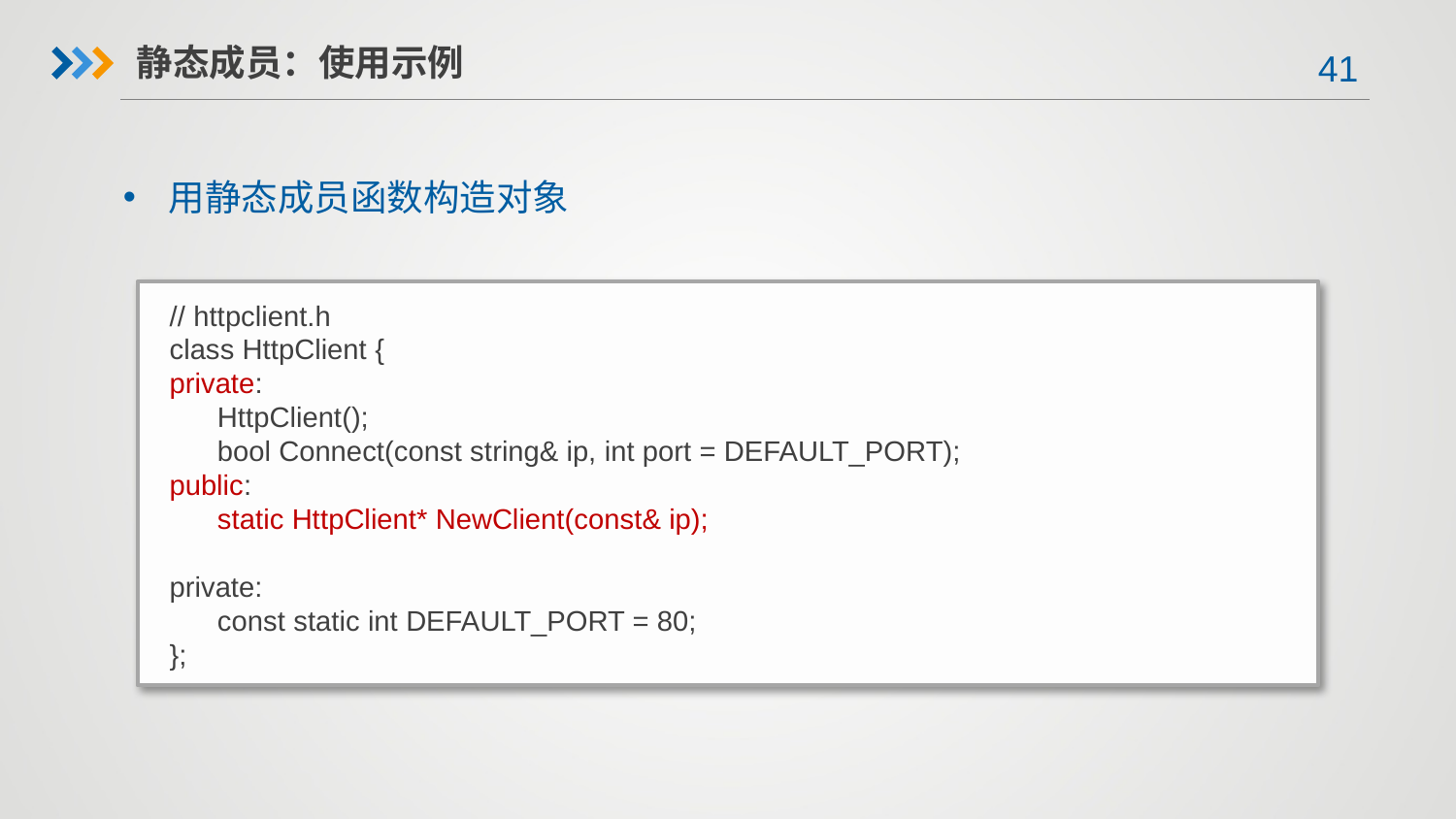

静态成员：使用示例
用静态成员函数构造对象

// httpclient.h
class HttpClient {
private:
      HttpClient();
      bool Connect(const string& ip, int port = DEFAULT_PORT);
public:
      static HttpClient* NewClient(const& ip);

private:
      const static int DEFAULT_PORT = 80;
};